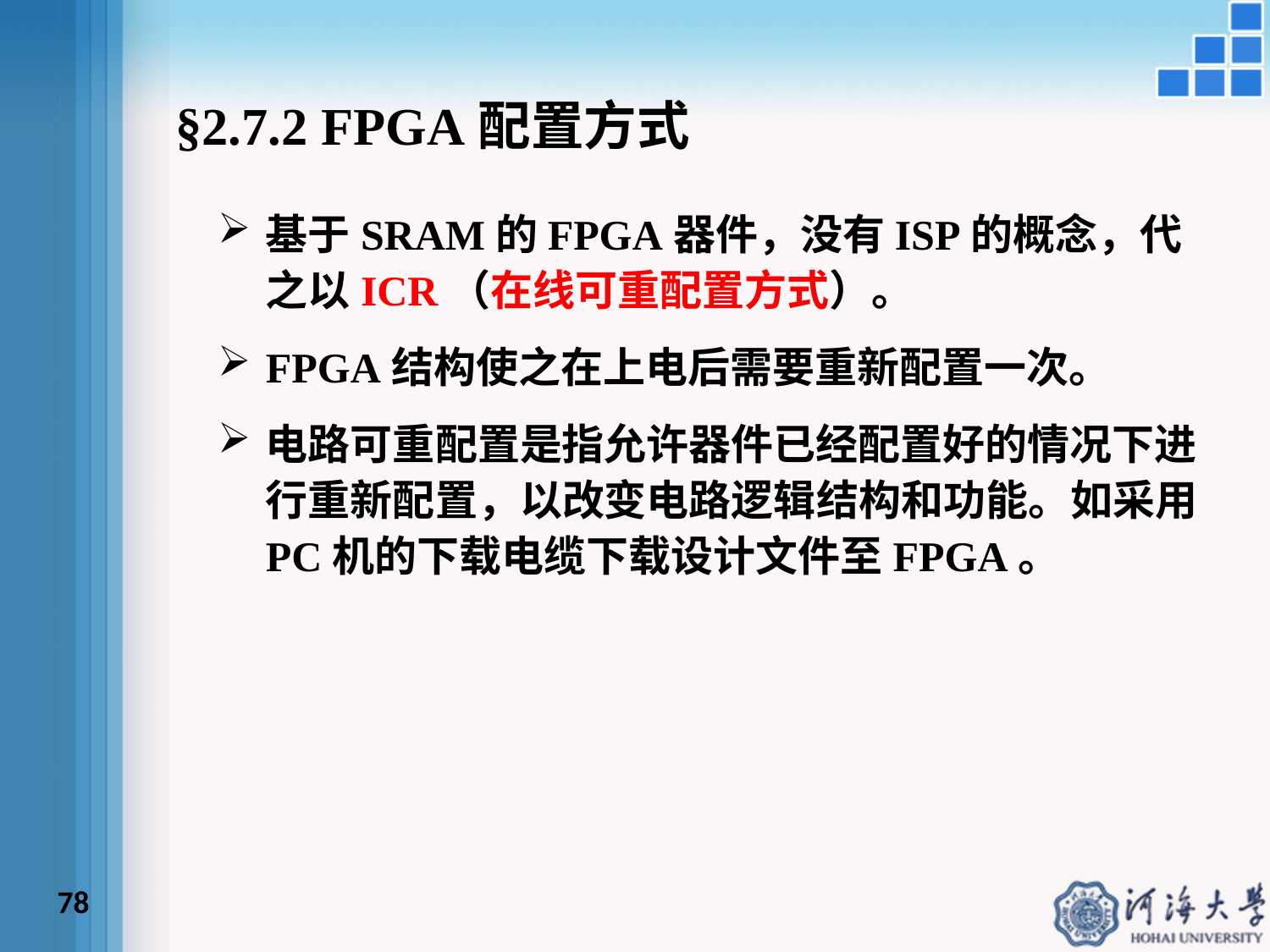

§2.7.2 FPGA配置方式
基于SRAM的FPGA器件，没有ISP的概念，代之以ICR（在线可重配置方式）。
FPGA结构使之在上电后需要重新配置一次。
电路可重配置是指允许器件已经配置好的情况下进行重新配置，以改变电路逻辑结构和功能。如采用PC机的下载电缆下载设计文件至FPGA。

78